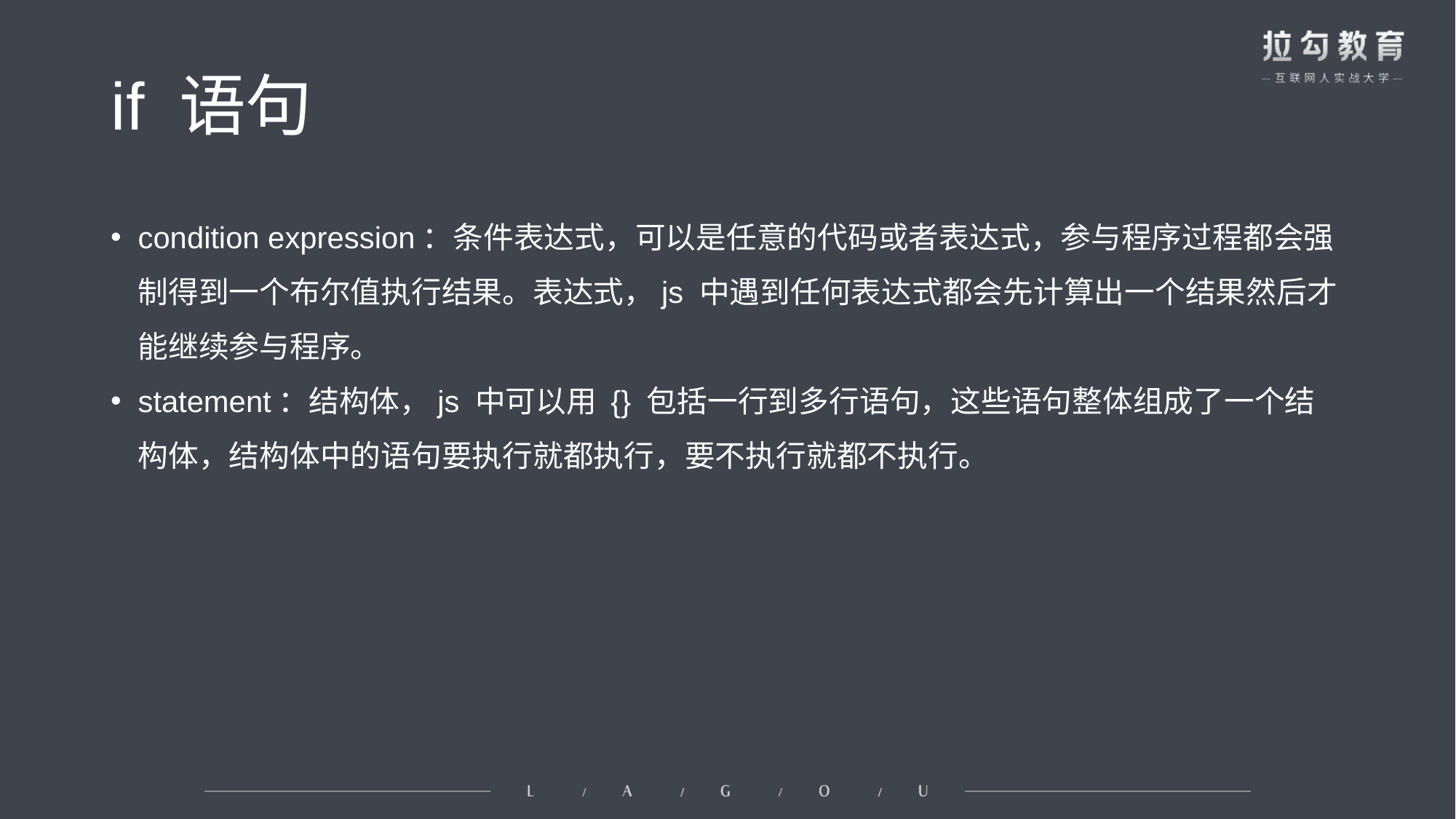

# if 语句
condition expression：条件表达式，可以是任意的代码或者表达式，参与程序过程都会强制得到一个布尔值执行结果。表达式，js 中遇到任何表达式都会先计算出一个结果然后才能继续参与程序。
statement：结构体，js 中可以用 {} 包括一行到多行语句，这些语句整体组成了一个结构体，结构体中的语句要执行就都执行，要不执行就都不执行。